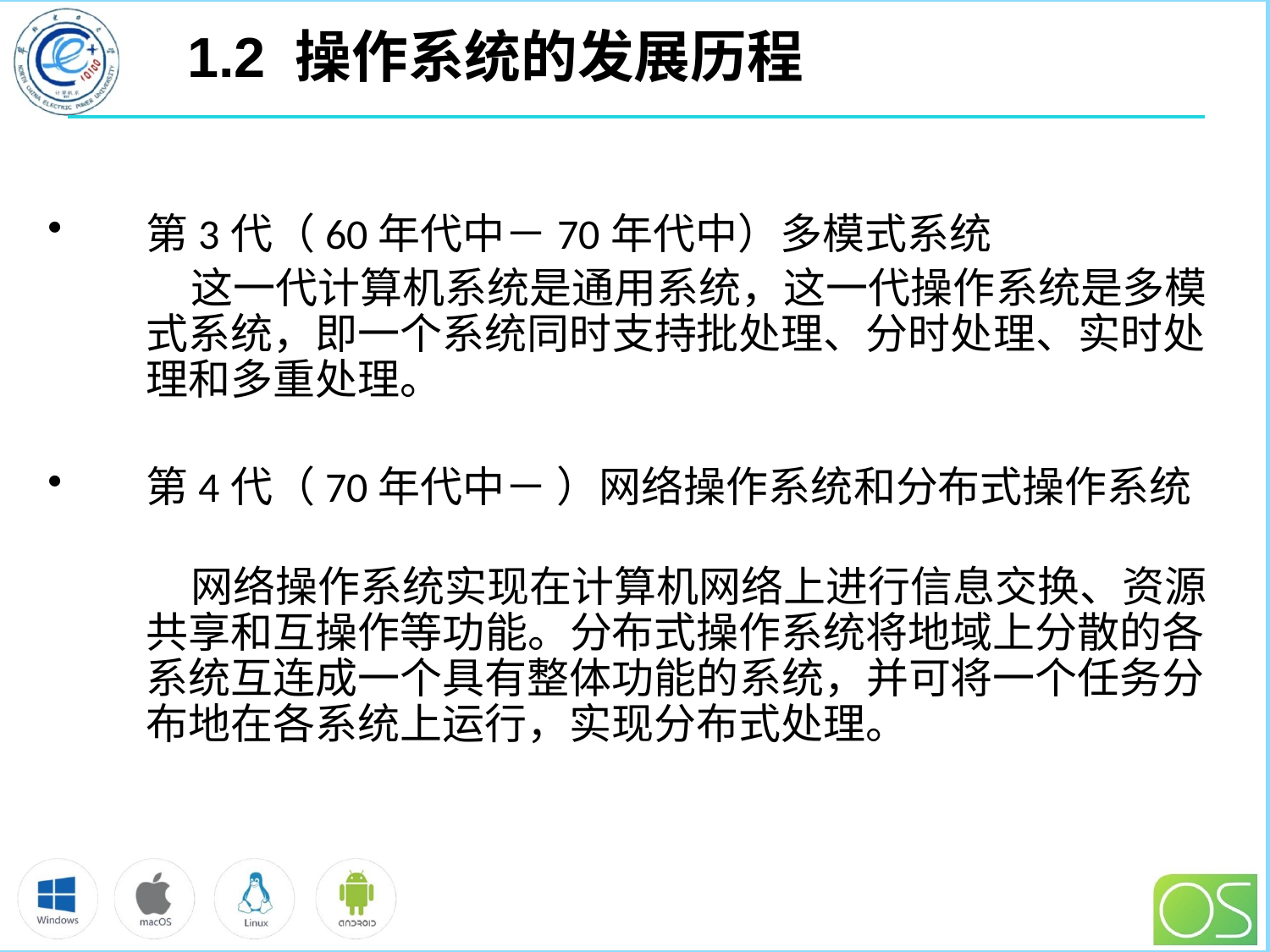

# 1.2 操作系统的发展历程
第3代（60年代中－70年代中）多模式系统
              这一代计算机系统是通用系统，这一代操作系统是多模式系统，即一个系统同时支持批处理、分时处理、实时处理和多重处理。

第4代（70年代中－ ）网络操作系统和分布式操作系统
              网络操作系统实现在计算机网络上进行信息交换、资源共享和互操作等功能。分布式操作系统将地域上分散的各系统互连成一个具有整体功能的系统，并可将一个任务分布地在各系统上运行，实现分布式处理。